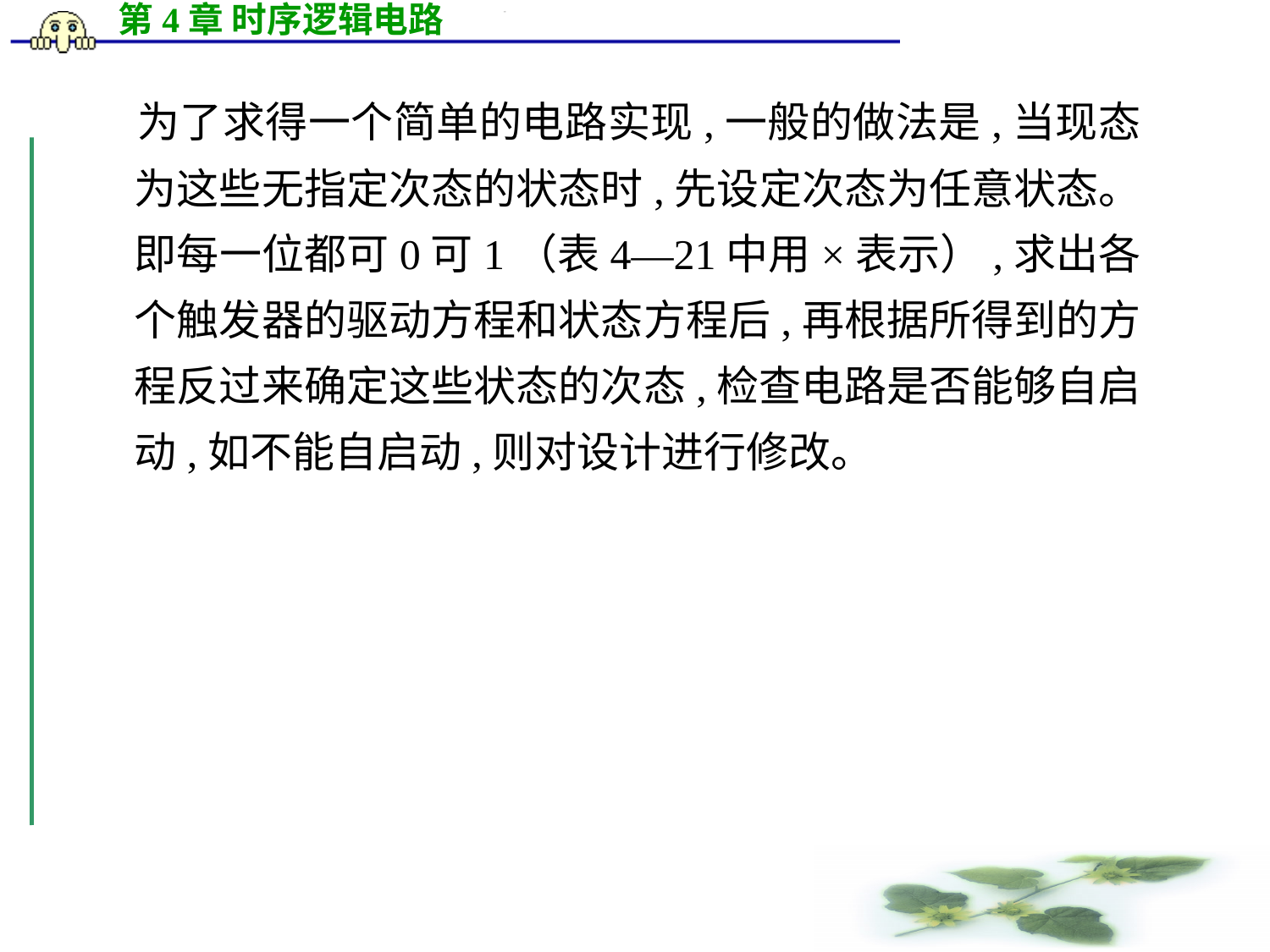

为了求得一个简单的电路实现,一般的做法是,当现态为这些无指定次态的状态时,先设定次态为任意状态。即每一位都可0可1（表4―21中用×表示）,求出各个触发器的驱动方程和状态方程后,再根据所得到的方程反过来确定这些状态的次态,检查电路是否能够自启动,如不能自启动,则对设计进行修改。